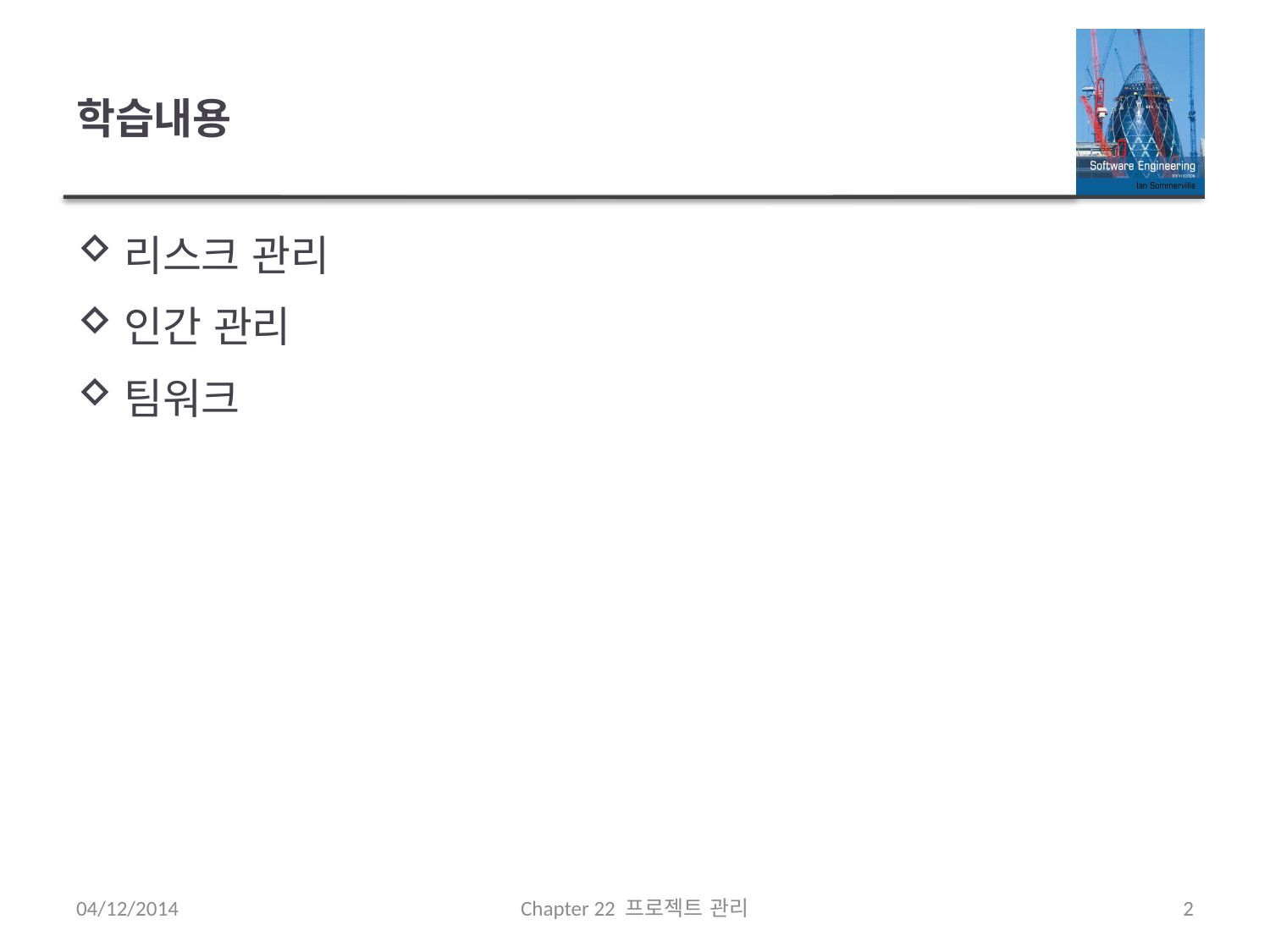

# 학습내용
리스크 관리
인간 관리
팀워크
04/12/2014
Chapter 22 프로젝트 관리
2